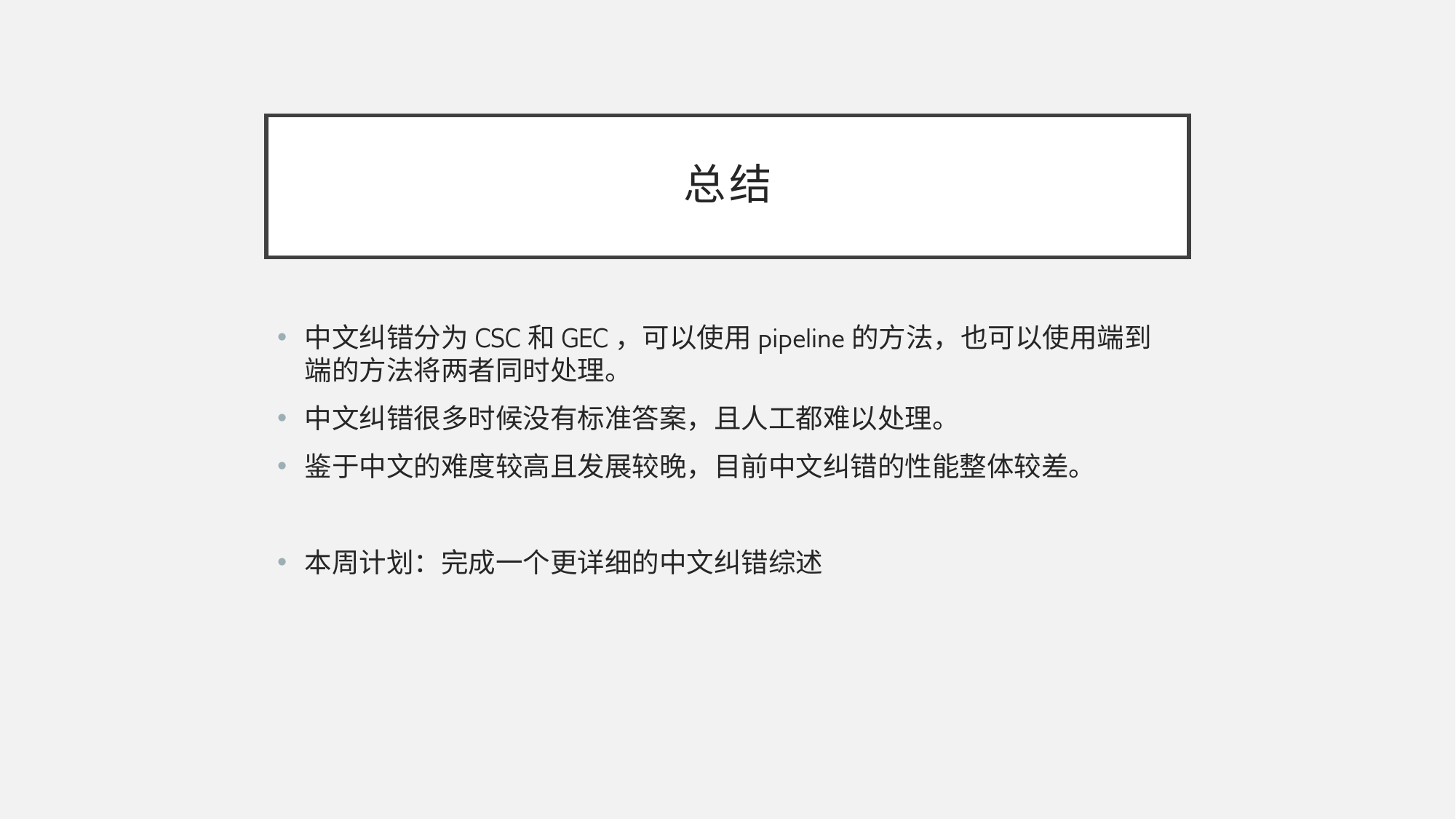

# 总结
中文纠错分为CSC和GEC，可以使用pipeline的方法，也可以使用端到端的方法将两者同时处理。
中文纠错很多时候没有标准答案，且人工都难以处理。
鉴于中文的难度较高且发展较晚，目前中文纠错的性能整体较差。

本周计划：完成一个更详细的中文纠错综述